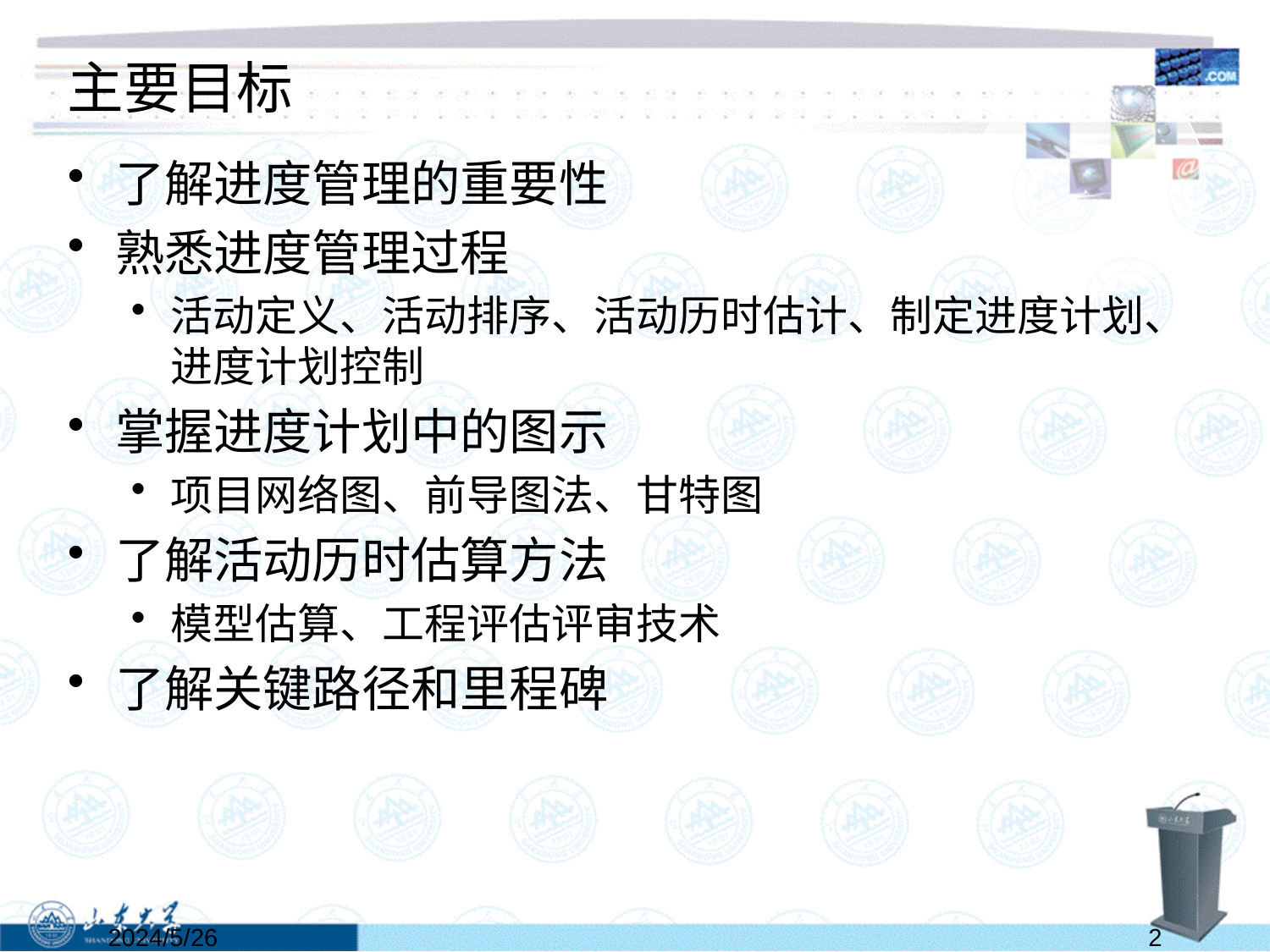

# 主要目标
了解进度管理的重要性
熟悉进度管理过程
活动定义、活动排序、活动历时估计、制定进度计划、进度计划控制
掌握进度计划中的图示
项目网络图、前导图法、甘特图
了解活动历时估算方法
模型估算、工程评估评审技术
了解关键路径和里程碑

2024/5/26
2